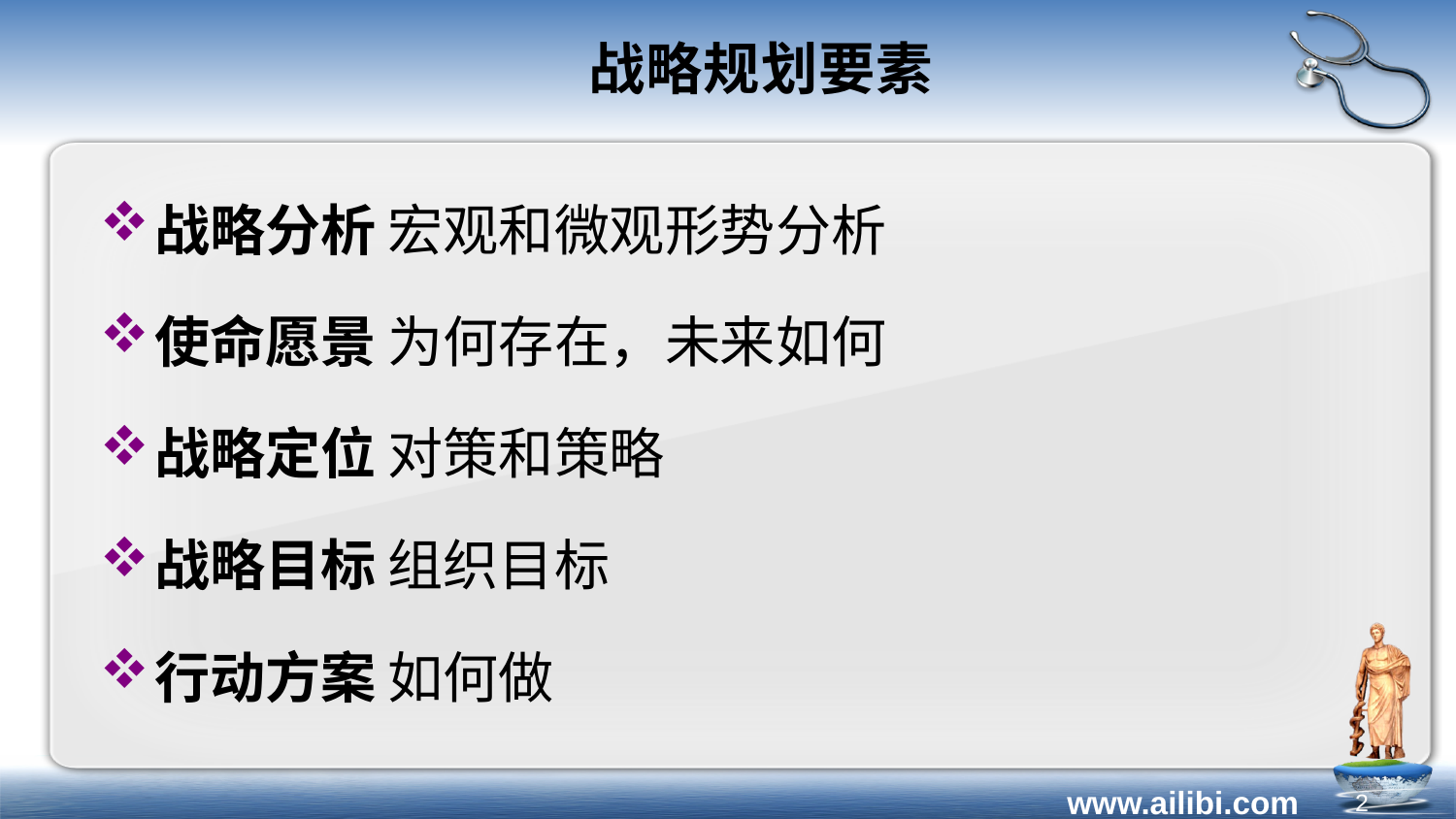

2
# 战略规划要素
战略分析 宏观和微观形势分析
使命愿景 为何存在，未来如何
战略定位 对策和策略
战略目标 组织目标
行动方案 如何做